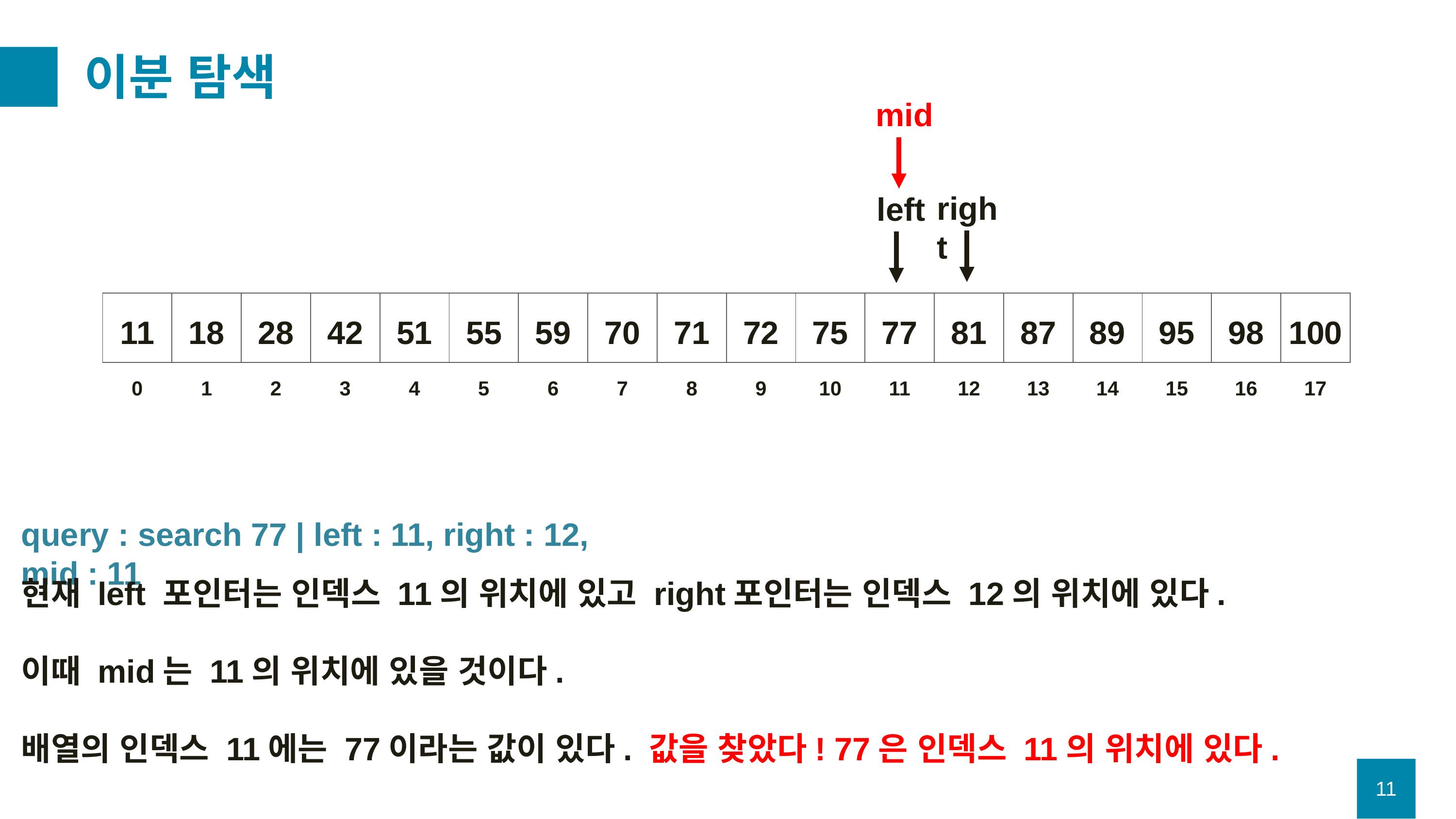

# 이분 탐색
mid
right
left
| 11 | 18 | 28 | 42 | 51 | 55 | 59 | 70 | 71 | 72 | 75 | 77 | 81 | 87 | 89 | 95 | 98 | 100 |
| --- | --- | --- | --- | --- | --- | --- | --- | --- | --- | --- | --- | --- | --- | --- | --- | --- | --- |
| 0 | 1 | 2 | 3 | 4 | 5 | 6 | 7 | 8 | 9 | 10 | 11 | 12 | 13 | 14 | 15 | 16 | 17 |
query : search 77 | left : 11, right : 12, mid : 11
현재 left 포인터는 인덱스 11의 위치에 있고 right포인터는 인덱스 12의 위치에 있다.

이때 mid는 11의 위치에 있을 것이다.

배열의 인덱스 11에는 77이라는 값이 있다. 값을 찾았다! 77은 인덱스 11의 위치에 있다.
11